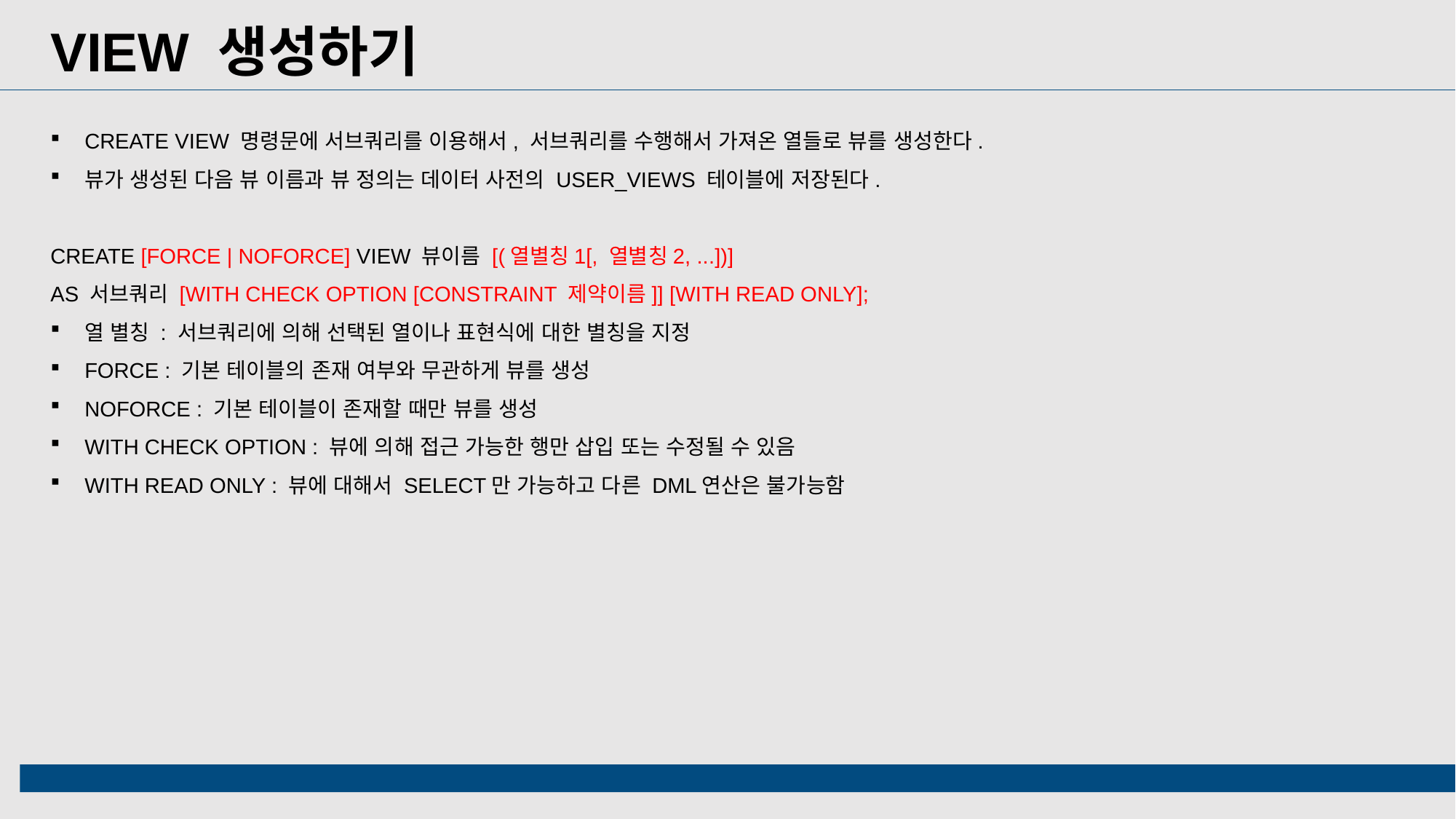

VIEW 생성하기
CREATE VIEW 명령문에 서브쿼리를 이용해서, 서브쿼리를 수행해서 가져온 열들로 뷰를 생성한다.
뷰가 생성된 다음 뷰 이름과 뷰 정의는 데이터 사전의 USER_VIEWS 테이블에 저장된다.

CREATE [FORCE | NOFORCE] VIEW 뷰이름 [(열별칭1[, 열별칭2, ...])]
AS 서브쿼리 [WITH CHECK OPTION [CONSTRAINT 제약이름]] [WITH READ ONLY];
열 별칭 : 서브쿼리에 의해 선택된 열이나 표현식에 대한 별칭을 지정
FORCE : 기본 테이블의 존재 여부와 무관하게 뷰를 생성
NOFORCE : 기본 테이블이 존재할 때만 뷰를 생성
WITH CHECK OPTION : 뷰에 의해 접근 가능한 행만 삽입 또는 수정될 수 있음
WITH READ ONLY : 뷰에 대해서 SELECT만 가능하고 다른 DML연산은 불가능함